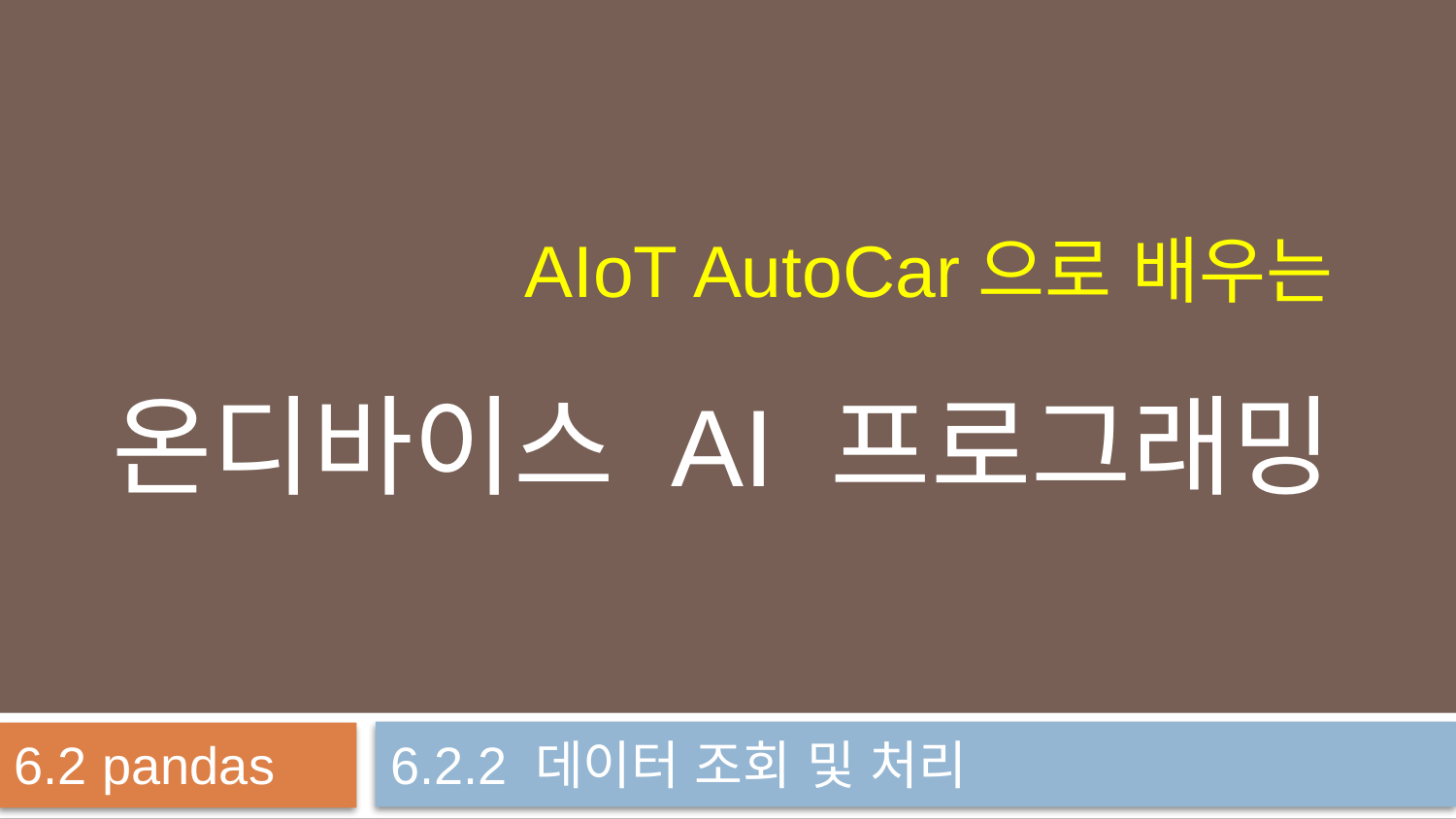

AIoT AutoCar으로 배우는
온디바이스 AI 프로그래밍
6.2 pandas
6.2.2 데이터 조회 및 처리